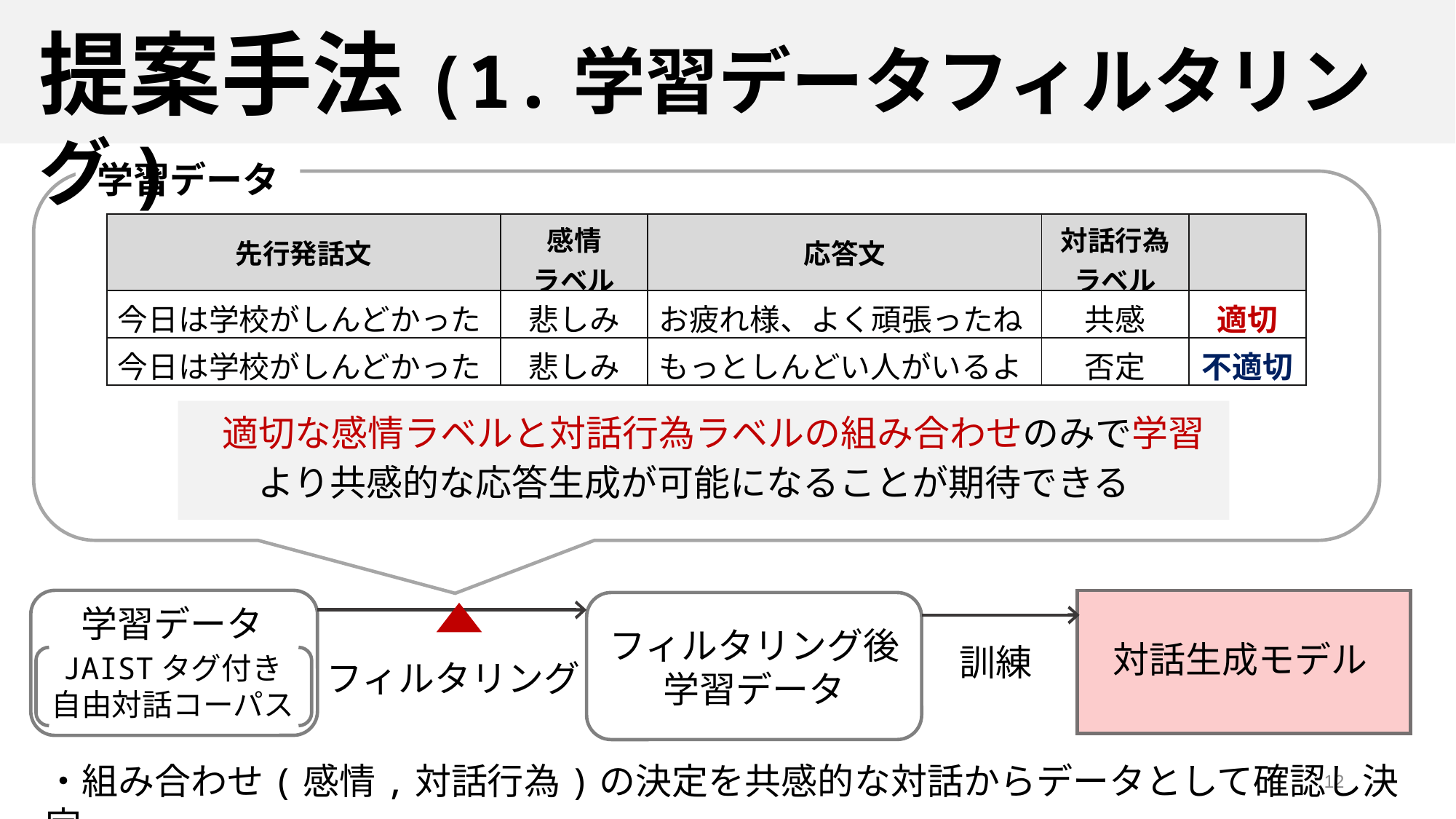

提案手法(1.学習データフィルタリング)
学習データ

| 先行発話文 | 感情 ラベル | 応答文 | 対話行為ラベル |  |
| --- | --- | --- | --- | --- |
| 今日は学校がしんどかった | 悲しみ | お疲れ様、よく頑張ったね | 共感 | 適切 |
| 今日は学校がしんどかった | 悲しみ | もっとしんどい人がいるよ | 否定 | 不適切 |

適切な感情ラベルと対話行為ラベルの組み合わせのみで学習
より共感的な応答生成が可能になることが期待できる

学習データ

対話生成モデル

フィルタリング後
学習データ

訓練
フィルタリング
JAISTタグ付き
自由対話コーパス

・組み合わせ(感情,対話行為)の決定を共感的な対話からデータとして確認し決定
12